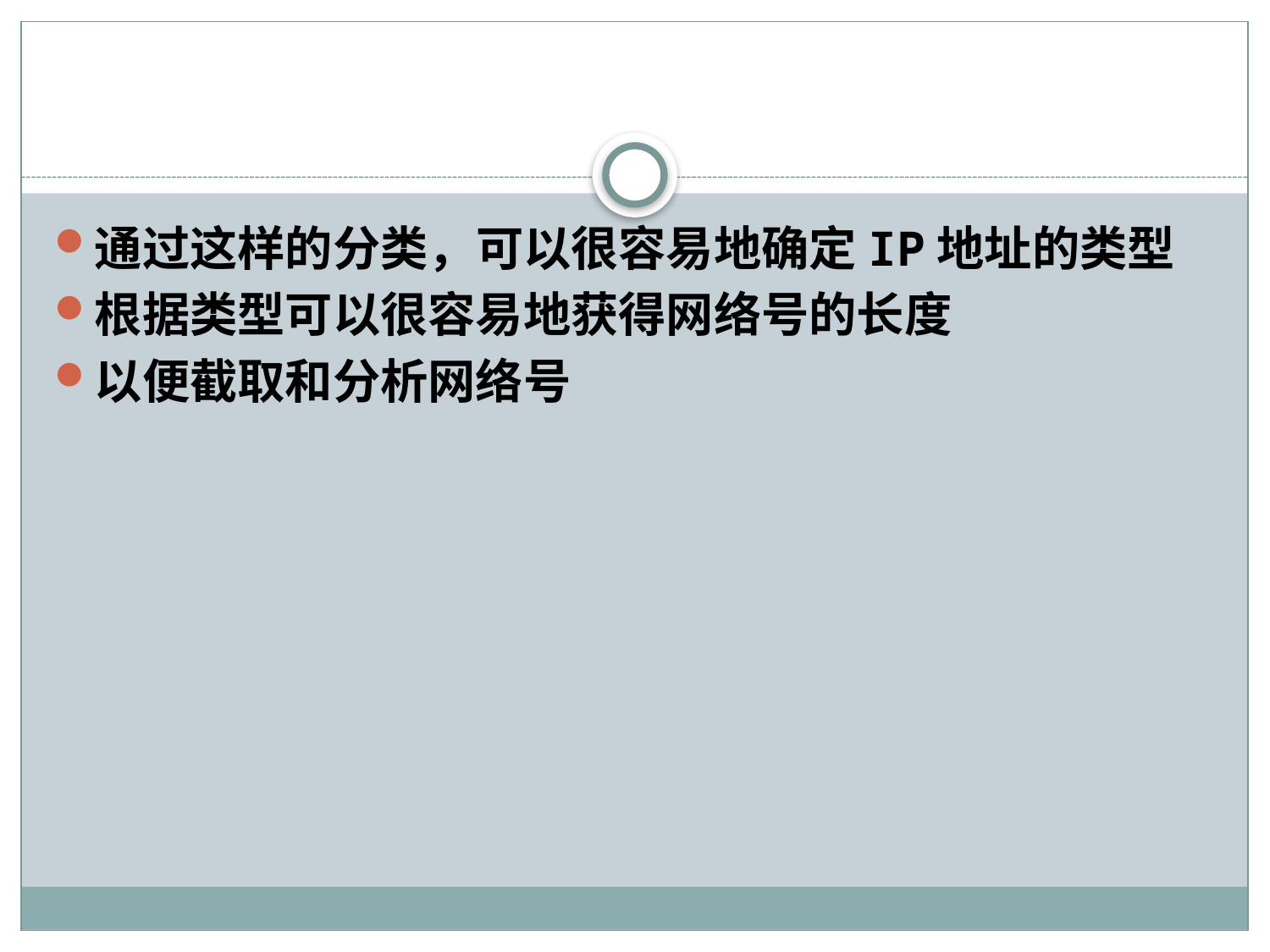

#
通过这样的分类，可以很容易地确定IP地址的类型
根据类型可以很容易地获得网络号的长度
以便截取和分析网络号